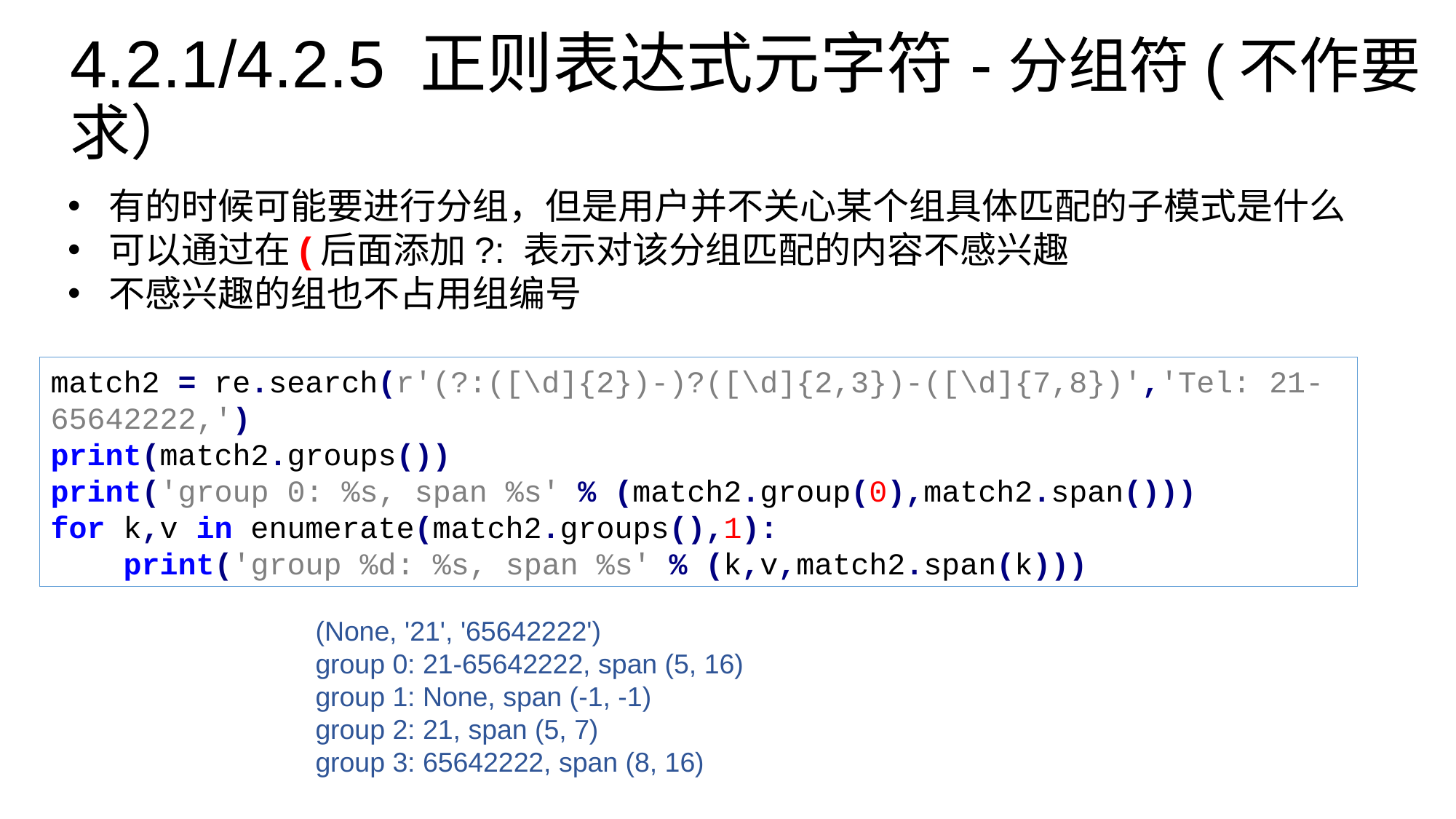

# 4.2.1/4.2.5 正则表达式元字符-分组符(不作要求）
有的时候可能要进行分组，但是用户并不关心某个组具体匹配的子模式是什么
可以通过在(后面添加?: 表示对该分组匹配的内容不感兴趣
不感兴趣的组也不占用组编号
match2 = re.search(r'(?:([\d]{2})-)?([\d]{2,3})-([\d]{7,8})','Tel: 21-65642222,')
print(match2.groups())
print('group 0: %s, span %s' % (match2.group(0),match2.span()))
for k,v in enumerate(match2.groups(),1):
    print('group %d: %s, span %s' % (k,v,match2.span(k)))
(None, '21', '65642222')
group 0: 21-65642222, span (5, 16)
group 1: None, span (-1, -1)
group 2: 21, span (5, 7)
group 3: 65642222, span (8, 16)